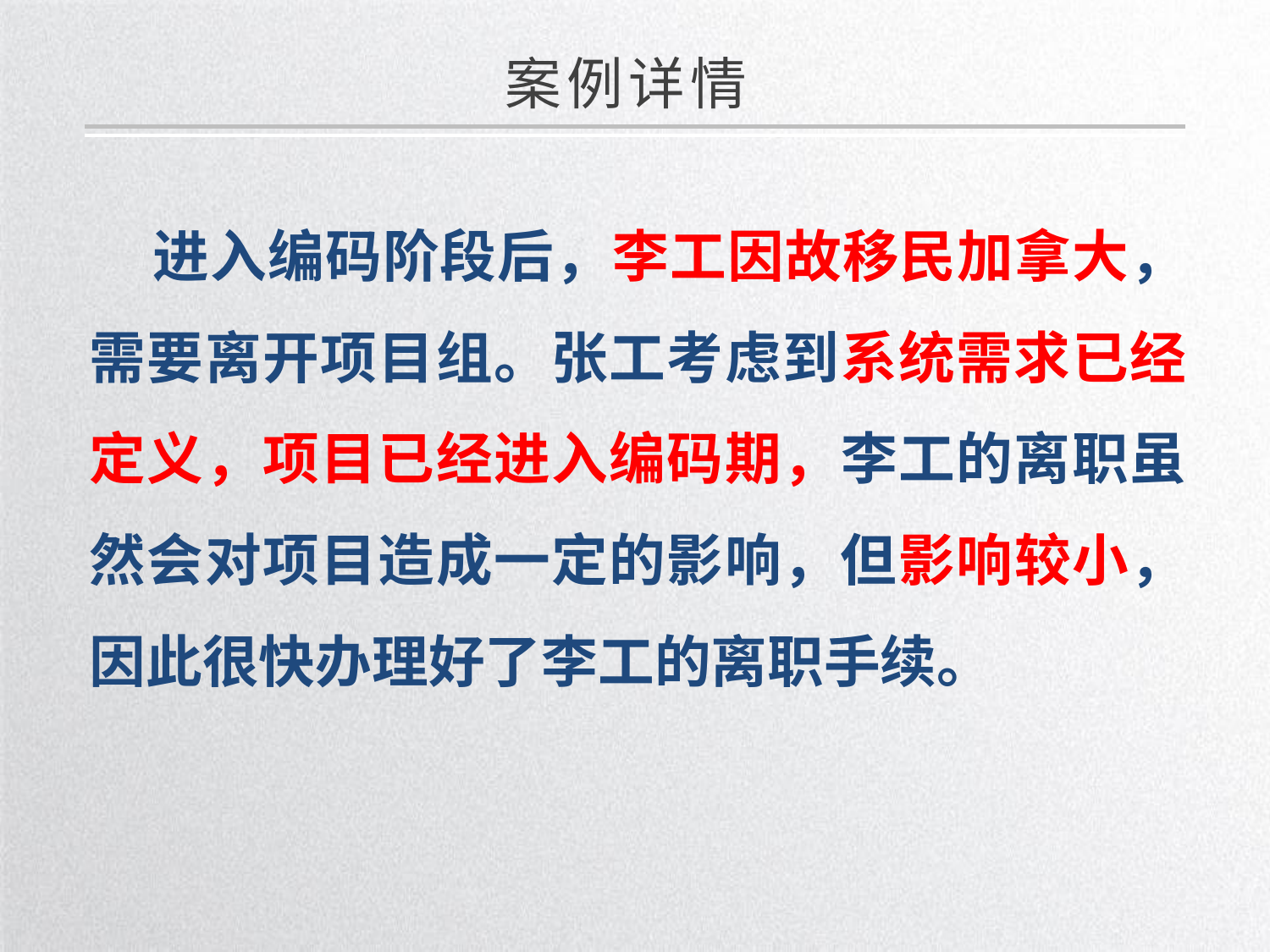

案例详情
进入编码阶段后，李工因故移民加拿大，需要离开项目组。张工考虑到系统需求已经定义，项目已经进入编码期，李工的离职虽然会对项目造成一定的影响，但影响较小，因此很快办理好了李工的离职手续。